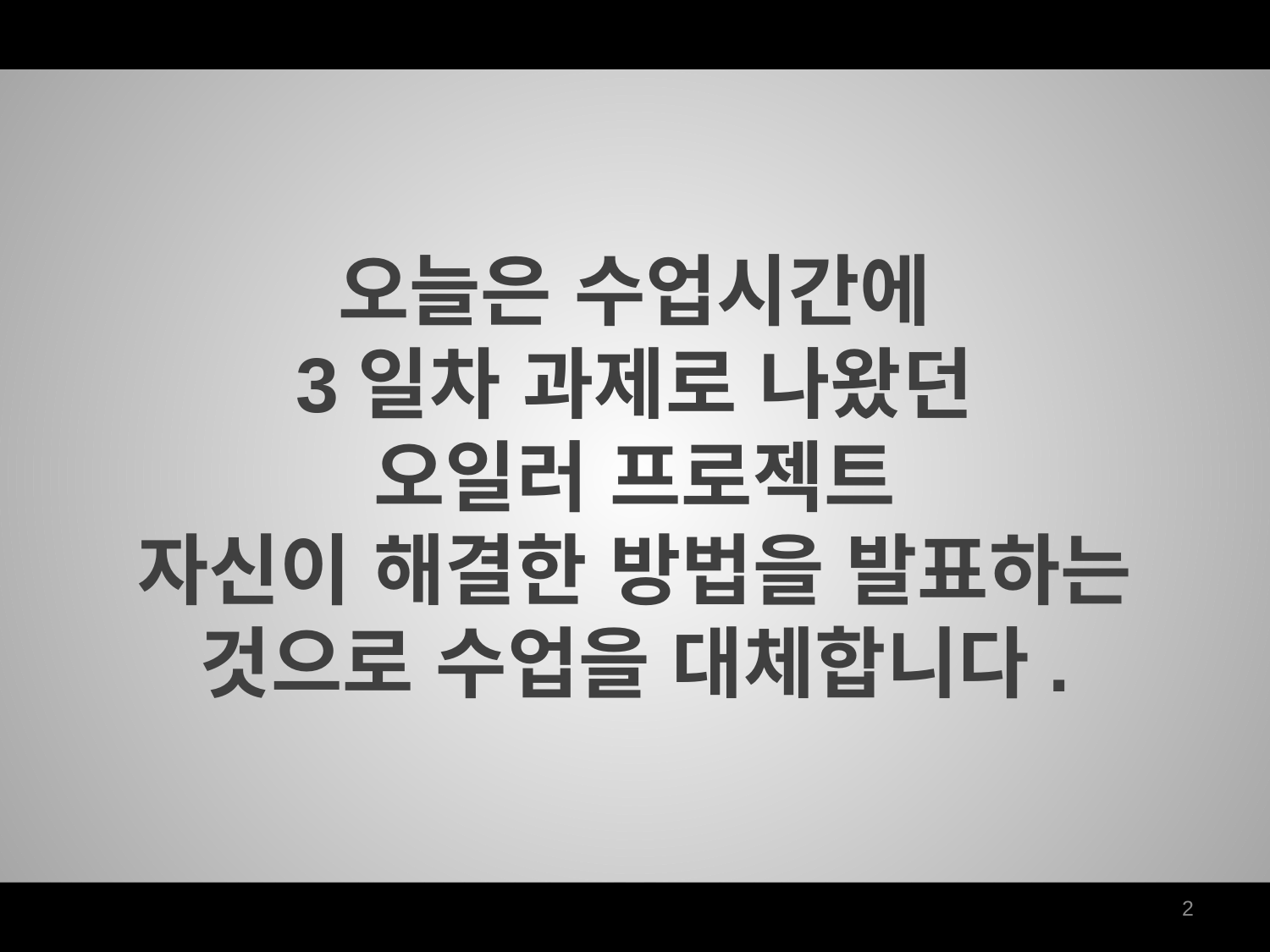

오늘은 수업시간에
3일차 과제로 나왔던
오일러 프로젝트
자신이 해결한 방법을 발표하는 것으로 수업을 대체합니다.
2